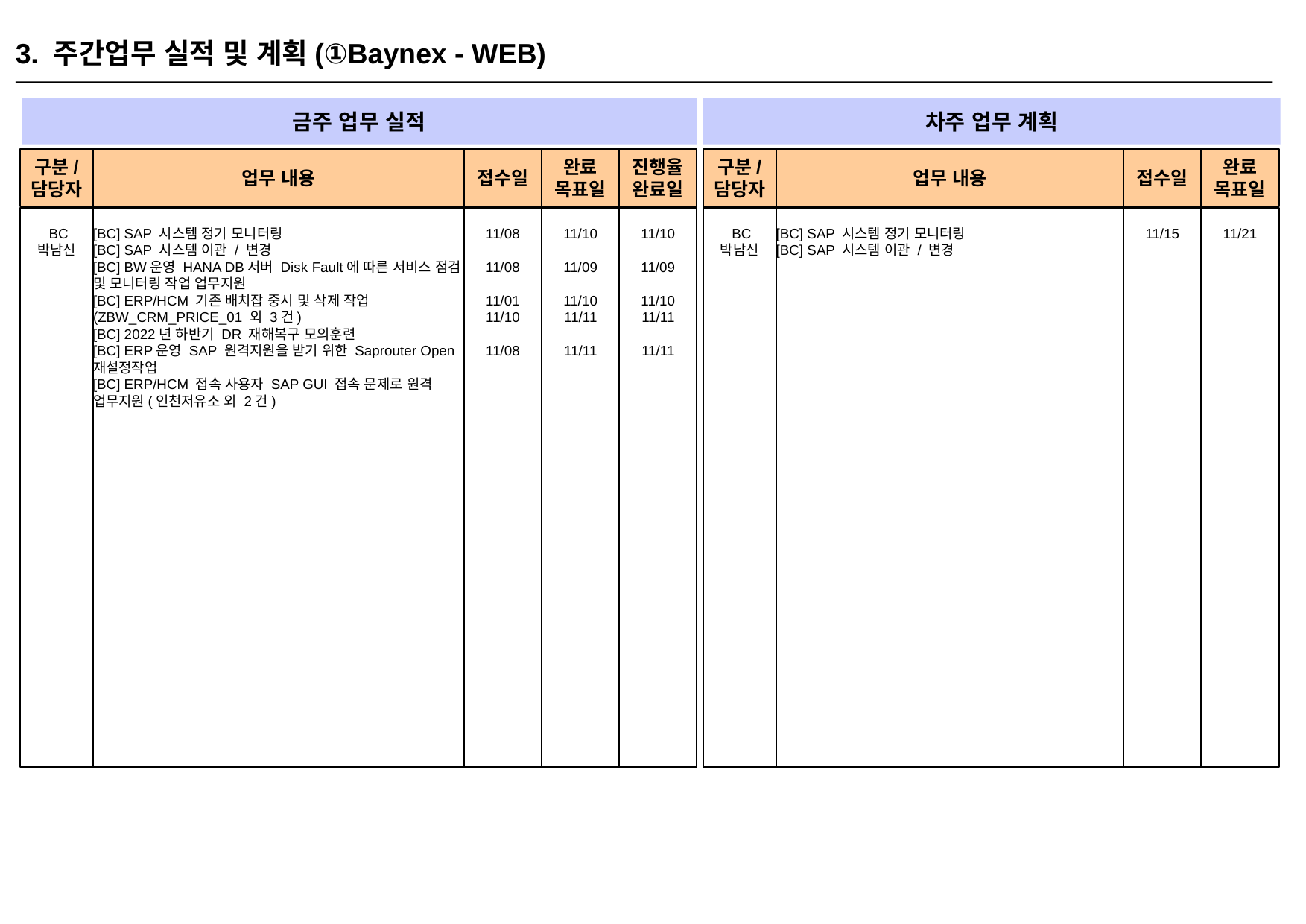

3. 주간업무 실적 및 계획(①Baynex - WEB)

금주 업무 실적
차주 업무 계획
구분/
담당자
업무 내용
접수일
완료
목표일
진행율
완료일
구분/
담당자
업무 내용
접수일
완료
목표일
 BC
박남신
[BC] SAP 시스템 정기 모니터링
[BC] SAP 시스템 이관 / 변경
[BC] BW운영 HANA DB서버 Disk Fault에 따른 서비스 점검 및 모니터링 작업 업무지원
[BC] ERP/HCM 기존 배치잡 중시 및 삭제 작업(ZBW_CRM_PRICE_01 외 3건)
[BC] 2022년 하반기 DR 재해복구 모의훈련
[BC] ERP운영 SAP 원격지원을 받기 위한 Saprouter Open 재설정작업
[BC] ERP/HCM 접속 사용자 SAP GUI 접속 문제로 원격 업무지원(인천저유소 외 2건)
11/08
11/08
11/01
11/10
11/08
11/10
11/09
11/10
11/11
11/11
11/10
11/09
11/10
11/11
11/11
 BC
박남신
[BC] SAP 시스템 정기 모니터링
[BC] SAP 시스템 이관 / 변경
11/15
11/21